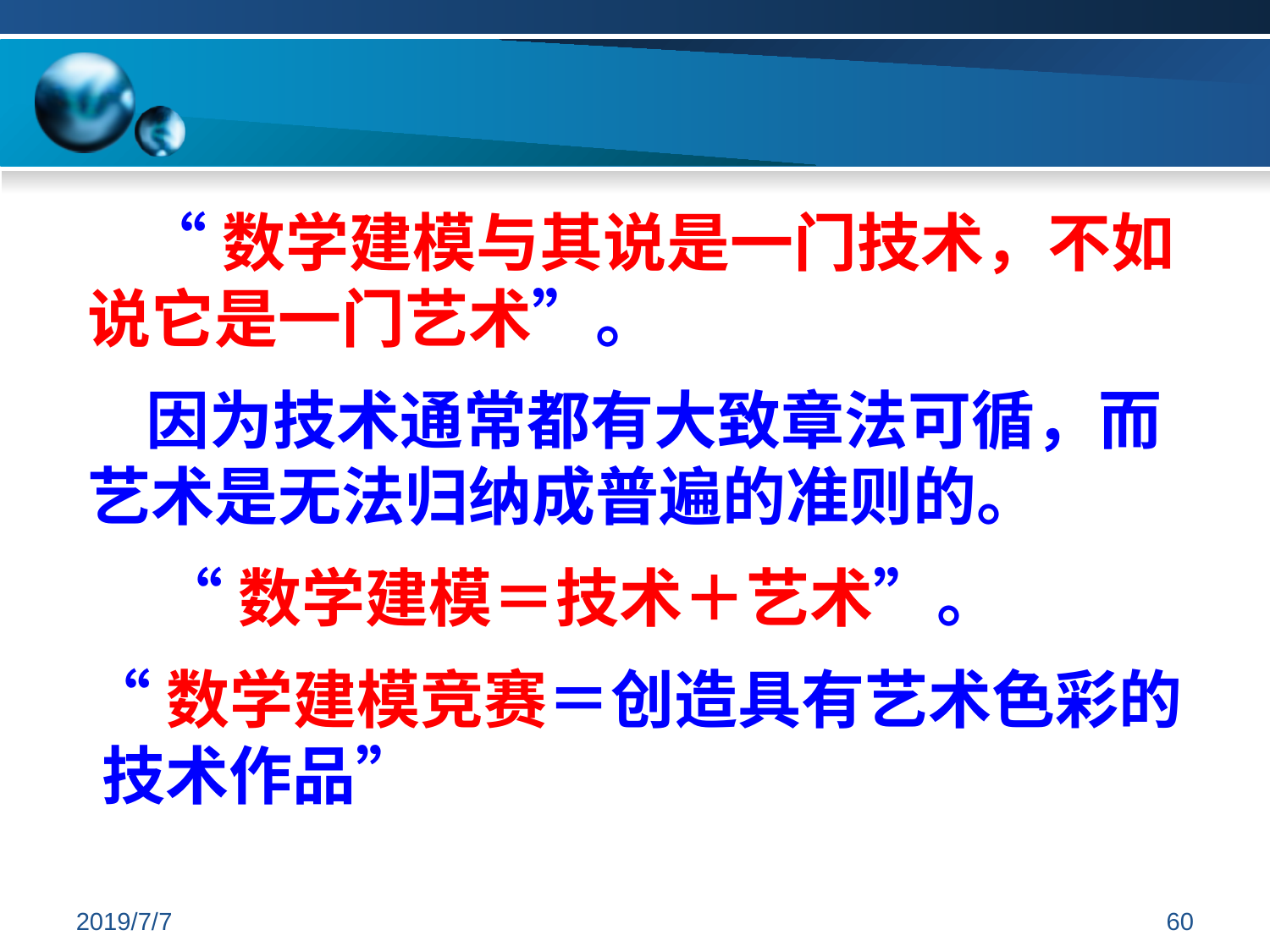

“数学建模与其说是一门技术，不如说它是一门艺术”。
   因为技术通常都有大致章法可循，而艺术是无法归纳成普遍的准则的。
     “数学建模＝技术＋艺术”。
“数学建模竞赛＝创造具有艺术色彩的  技术作品”
2019/7/7
60